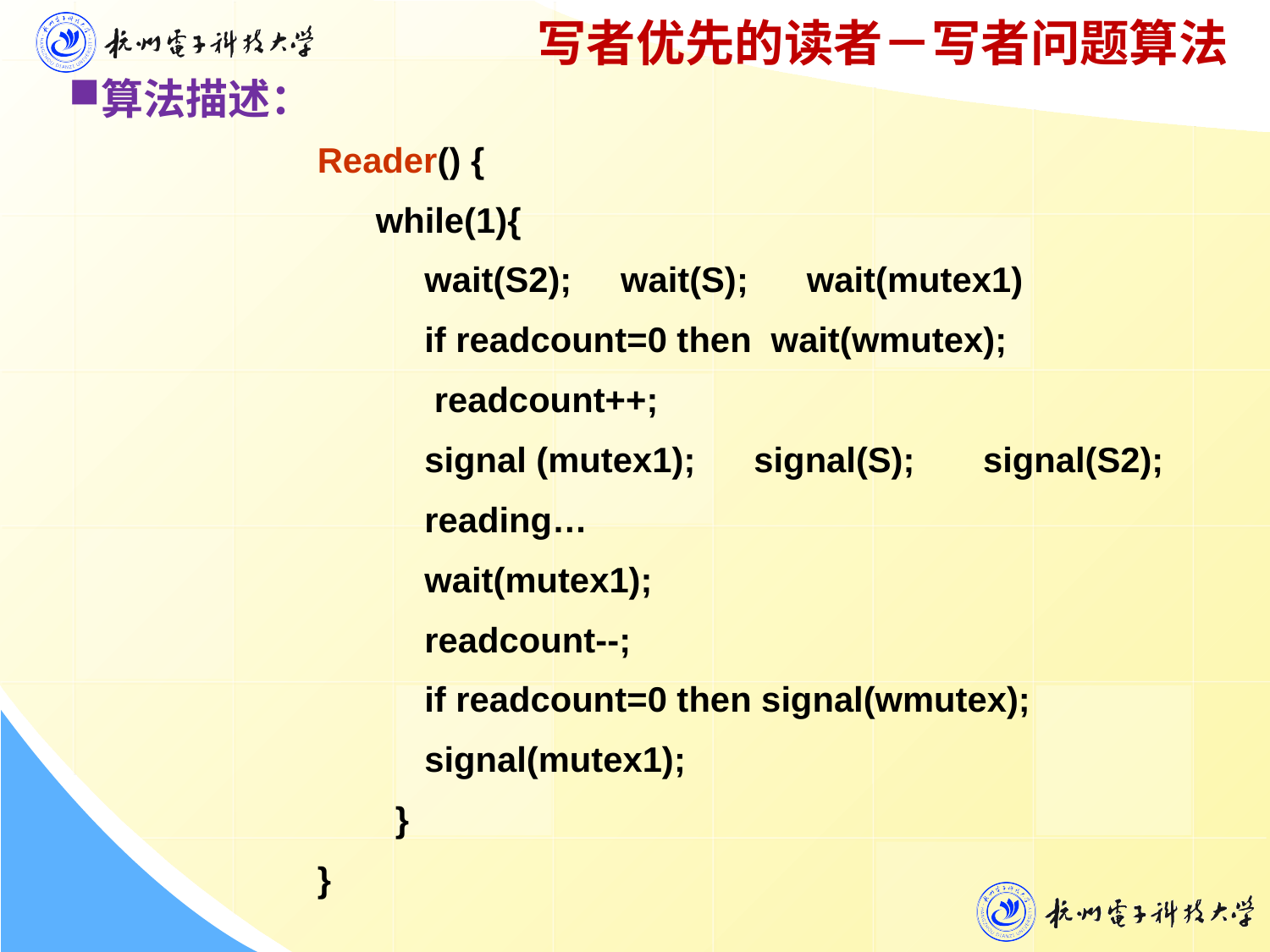

写者优先的读者－写者问题算法
算法描述：
Reader() {
      while(1){
           wait(S2);     wait(S);      wait(mutex1)
           if readcount=0 then  wait(wmutex);
            readcount++;
           signal (mutex1);      signal(S);       signal(S2);
           reading…
           wait(mutex1);
           readcount--;
           if readcount=0 then signal(wmutex);
           signal(mutex1);
        }
}